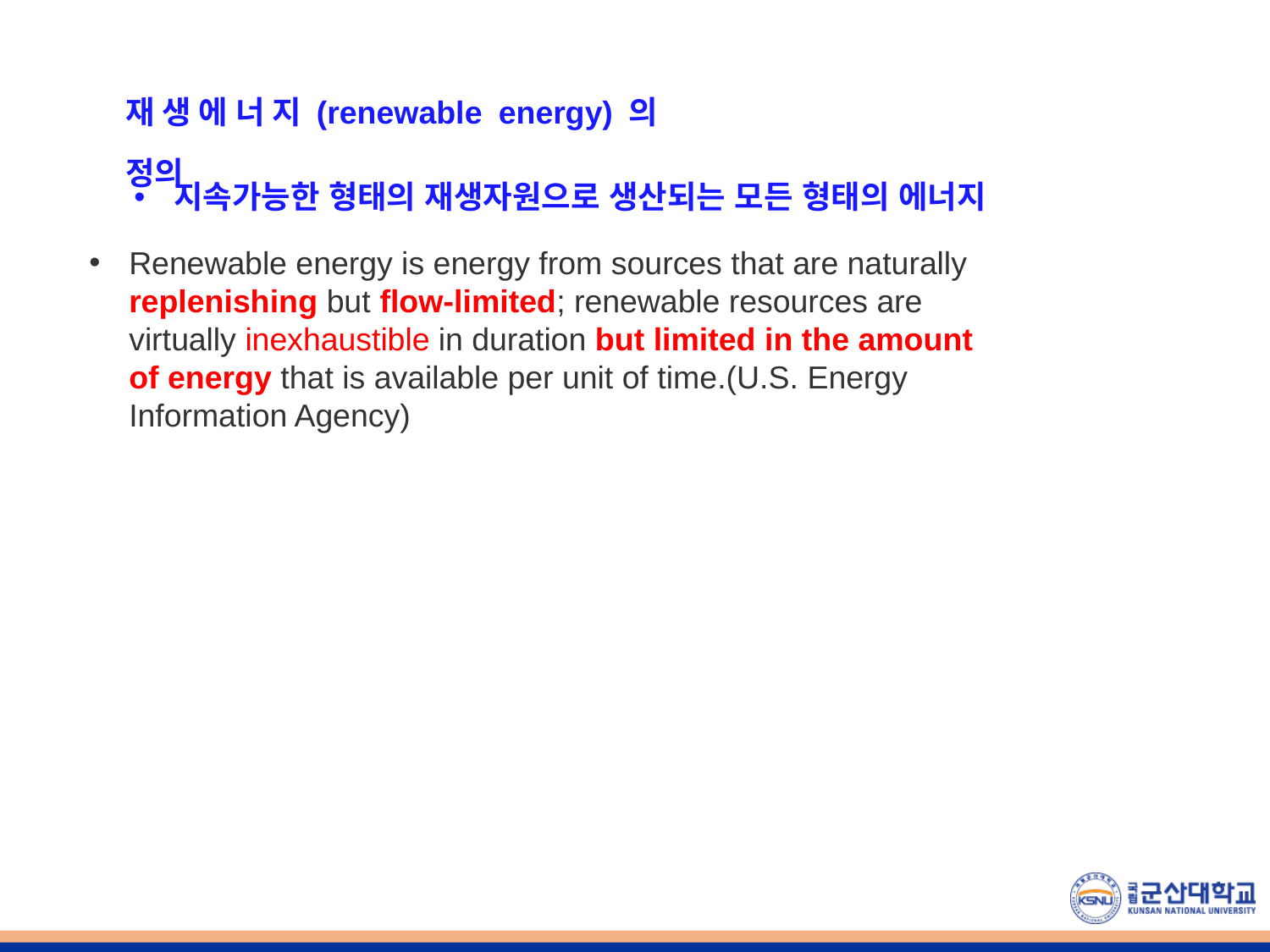

재생에너지(renewable energy)의 정의
지속가능한 형태의 재생자원으로 생산되는 모든 형태의 에너지
Renewable energy is energy from sources that are naturally replenishing but flow-limited; renewable resources are virtually inexhaustible in duration but limited in the amount of energy that is available per unit of time.(U.S. Energy Information Agency)